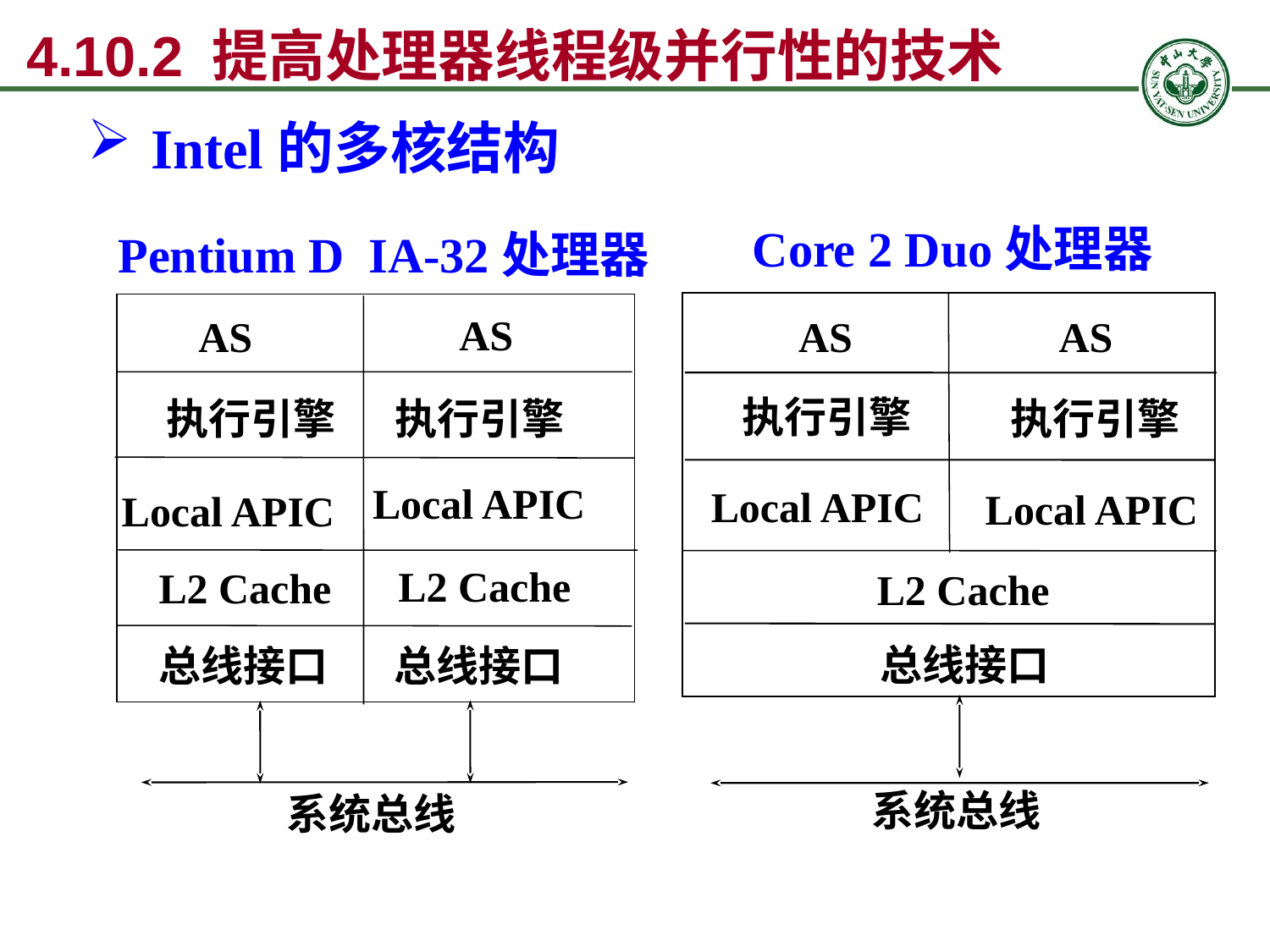

4.10.2 提高处理器线程级并行性的技术
Intel的多核结构
Core 2 Duo处理器
Pentium D  IA-32处理器

AS
AS

执行引擎
执行引擎

Local APIC
Local APIC

L2 Cache
L2 Cache

总线接口
总线接口

系统总线

AS
AS

执行引擎
执行引擎

Local APIC
Local APIC

L2 Cache

总线接口
系统总线